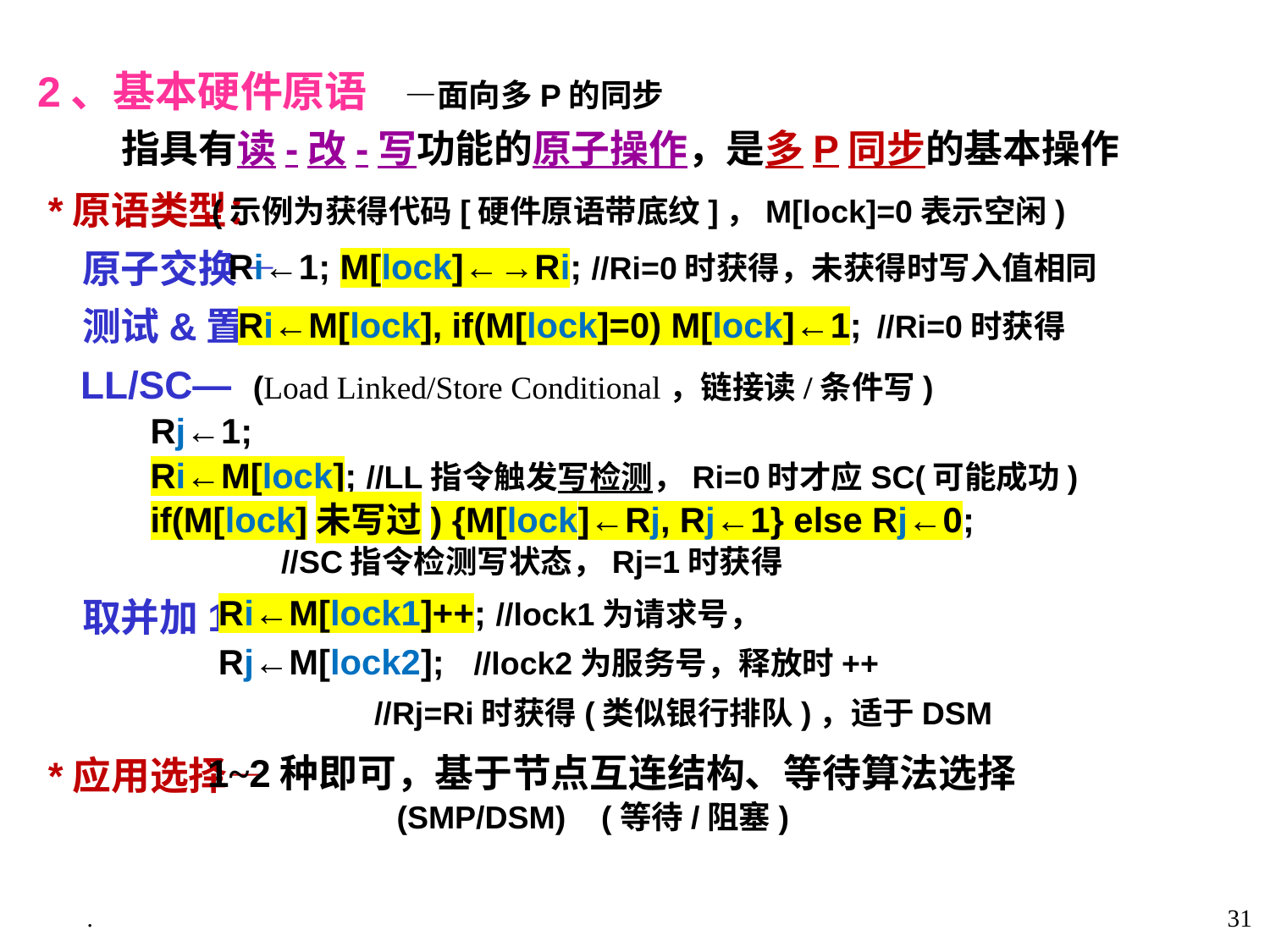

2、基本硬件原语    —面向多P的同步

 *原语类型：
    原子交换—
    测试&置定—
    LL/SC—  (Load Linked/Store Conditional，链接读/条件写)

    取并加1—

 *应用选择—
指具有读-改-写功能的原子操作，是多P同步的基本操作
          (示例为获得代码[硬件原语带底纹]，M[lock]=0表示空闲)
           Ri←1; M[lock]←→Ri; //Ri=0时获得，未获得时写入值相同
            Ri←M[lock], if(M[lock]=0) M[lock]←1; //Ri=0时获得

   Rj←1;
   Ri←M[lock]; //LL指令触发写检测，Ri=0时才应SC(可能成功)
   if(M[lock]未写过) {M[lock]←Rj, Rj←1} else Rj←0;
                  //SC指令检测写状态，Rj=1时获得
          Ri←M[lock1]++; //lock1为请求号，
          Rj←M[lock2];   //lock2为服务号，释放时++
                          //Rj=Ri时获得(类似银行排队)，适于DSM
        1~2种即可，基于节点互连结构、等待算法选择
                               (SMP/DSM)    (等待/阻塞)
.
31